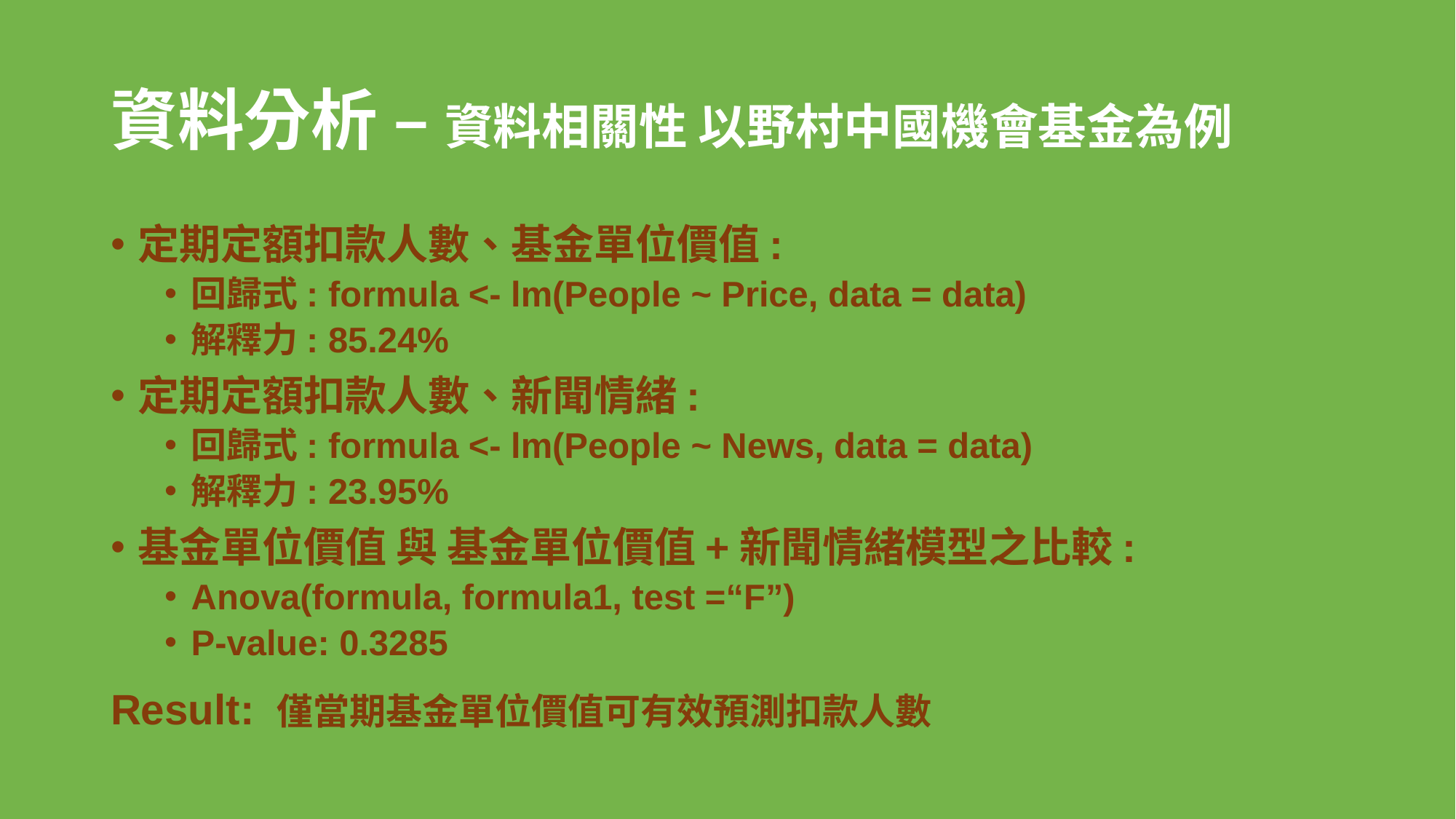

# 資料分析 – 資料相關性 以野村中國機會基金為例
定期定額扣款人數、基金單位價值:
回歸式: formula <- lm(People ~ Price, data = data)
解釋力: 85.24%
定期定額扣款人數、新聞情緒:
回歸式: formula <- lm(People ~ News, data = data)
解釋力: 23.95%
基金單位價值 與 基金單位價值+新聞情緒模型之比較:
Anova(formula, formula1, test =“F”)
P-value: 0.3285

Result: 僅當期基金單位價值可有效預測扣款人數